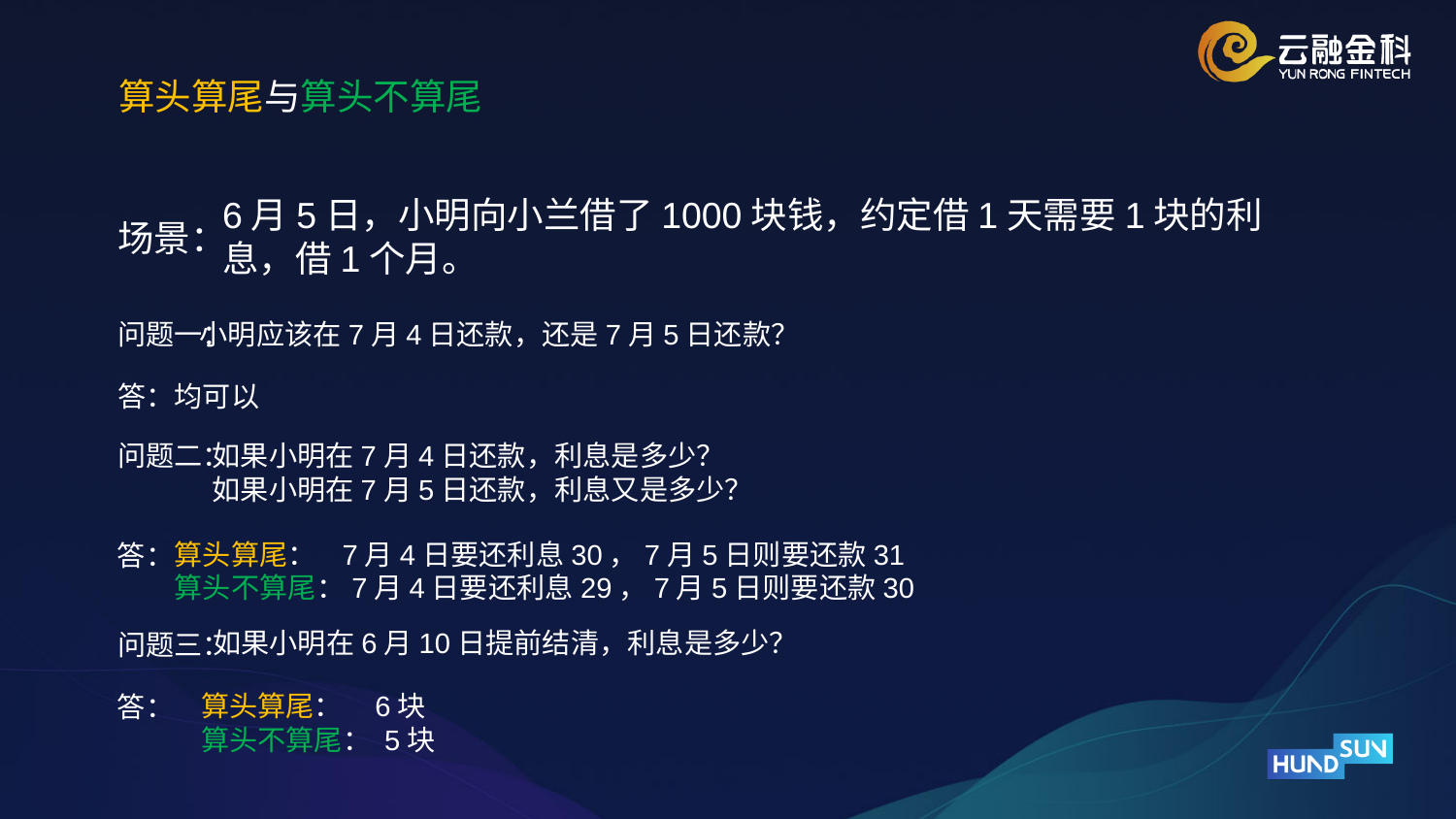

算头算尾与算头不算尾
6月5日，小明向小兰借了1000块钱，约定借1天需要1块的利息，借1个月。
场景：
问题一：
小明应该在7月4日还款，还是7月5日还款？
答：均可以
问题二：
如果小明在7月4日还款，利息是多少？
如果小明在7月5日还款，利息又是多少？
算头算尾：   7月4日要还利息30，7月5日则要还款31
算头不算尾：7月4日要还利息29，7月5日则要还款30
答：
如果小明在6月10日提前结清，利息是多少？
问题三：
算头算尾：    6块
算头不算尾： 5块
答：